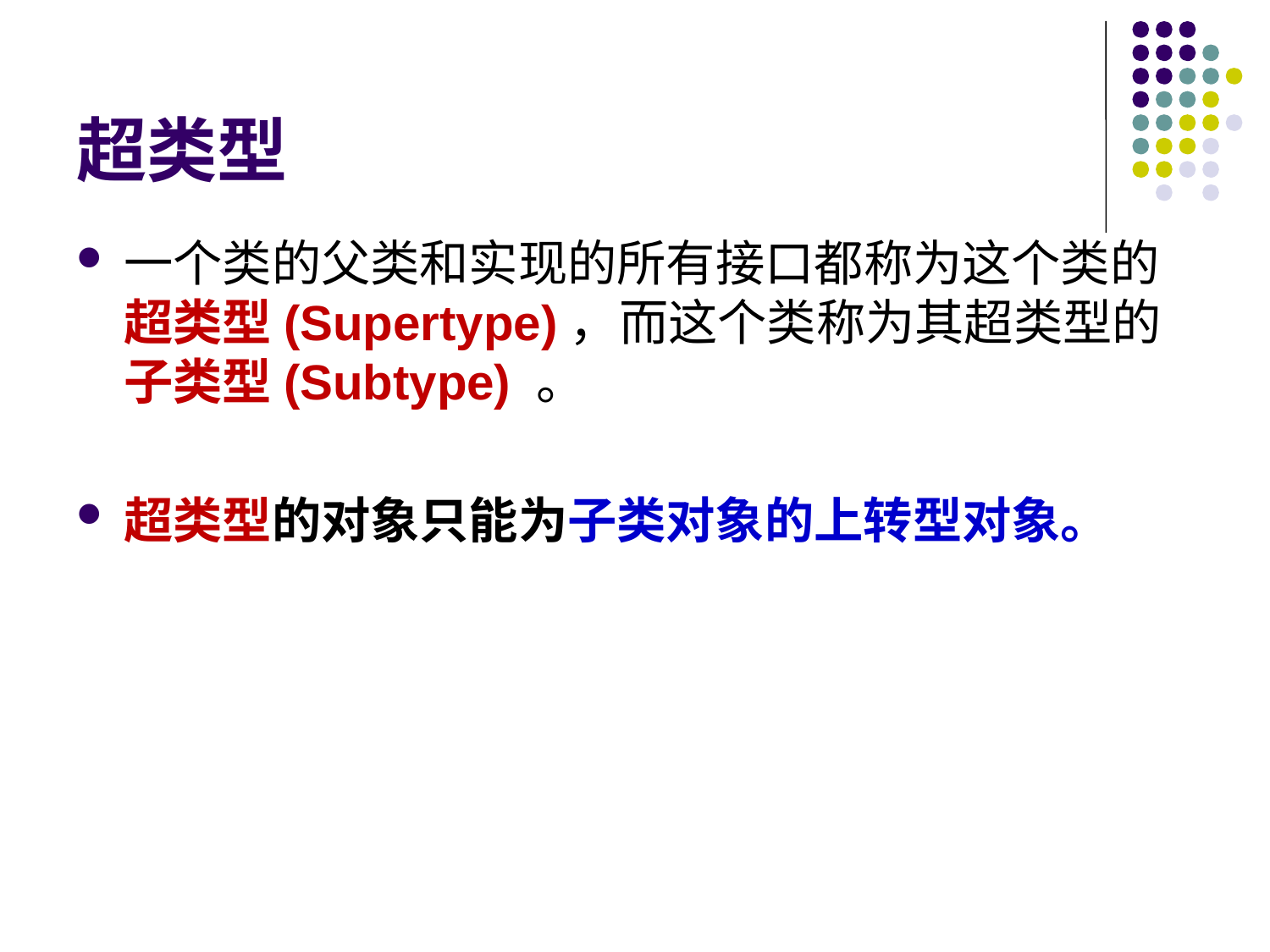

# 超类型
一个类的父类和实现的所有接口都称为这个类的超类型(Supertype)，而这个类称为其超类型的子类型(Subtype) 。

超类型的对象只能为子类对象的上转型对象。